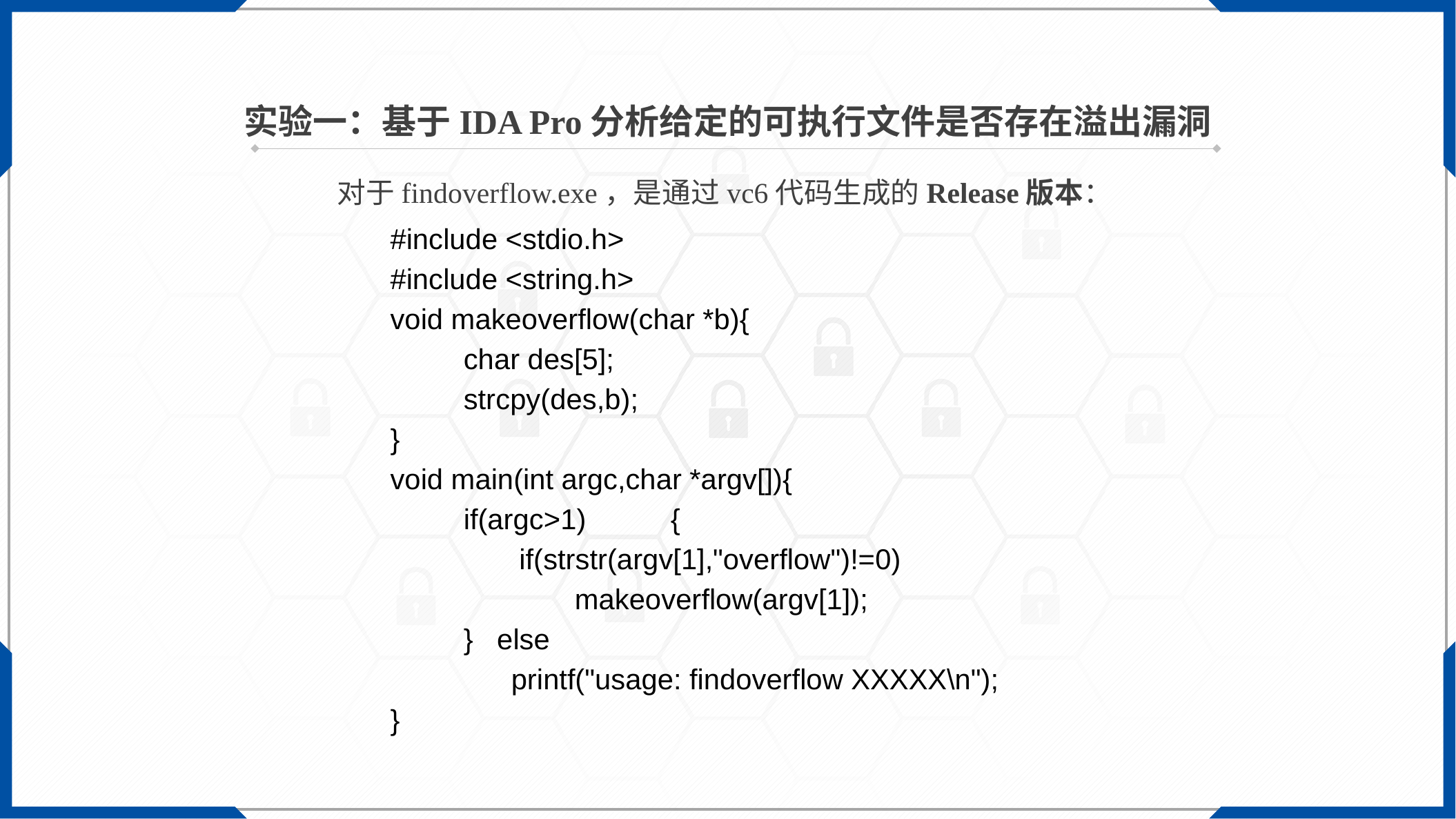

实验一：基于IDA Pro分析给定的可执行文件是否存在溢出漏洞
对于findoverflow.exe，是通过vc6代码生成的Release版本：
| #include <stdio.h> #include <string.h> void makeoverflow(char \*b){ char des[5]; strcpy(des,b); } void main(int argc,char \*argv[]){ if(argc>1) { if(strstr(argv[1],"overflow")!=0) makeoverflow(argv[1]); } else printf("usage: findoverflow XXXXX\n"); } |
| --- |